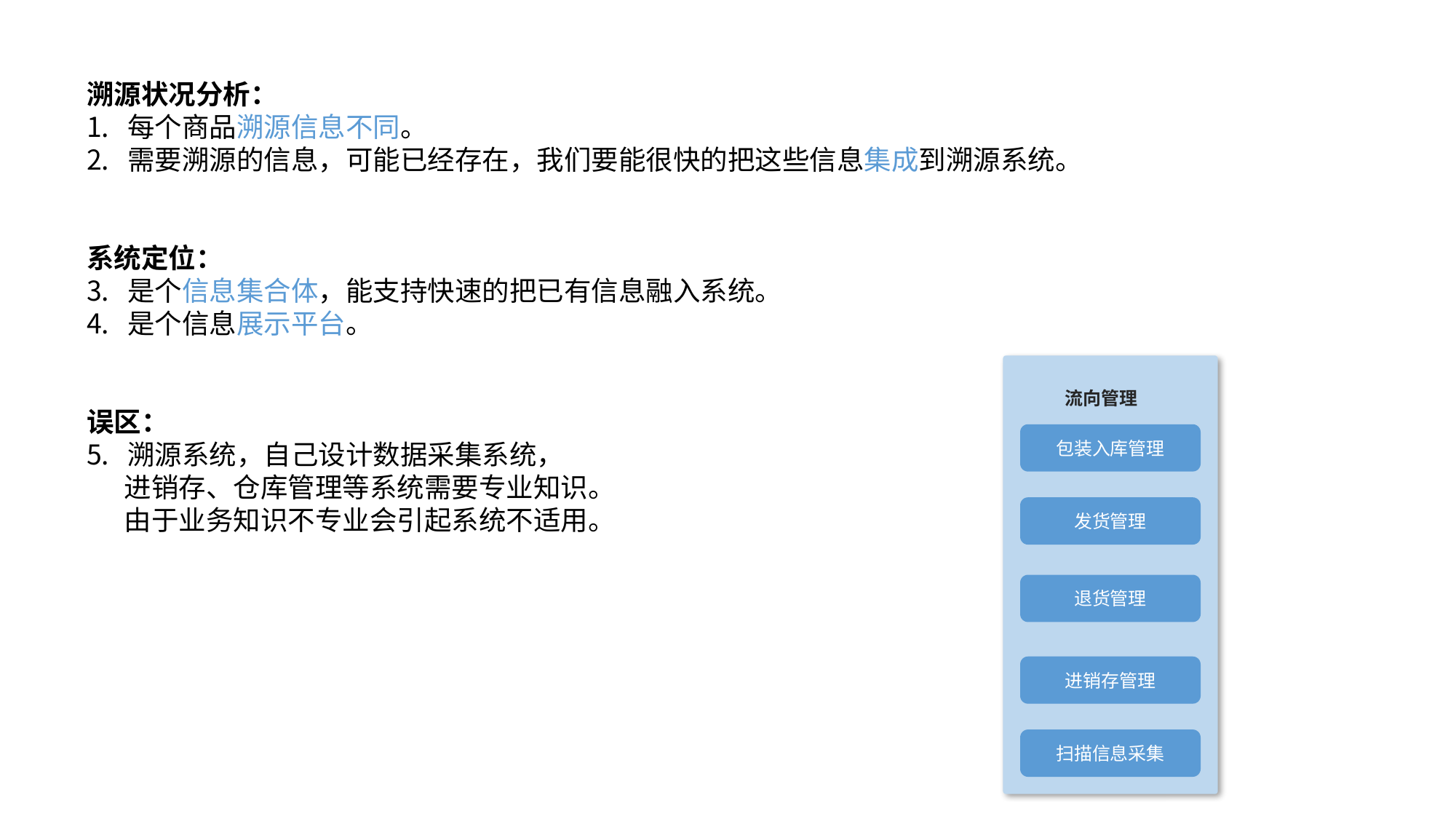

溯源状况分析：
每个商品溯源信息不同。
需要溯源的信息，可能已经存在，我们要能很快的把这些信息集成到溯源系统。

系统定位：
是个信息集合体，能支持快速的把已有信息融入系统。
是个信息展示平台。

误区：
溯源系统，自己设计数据采集系统，
     进销存、仓库管理等系统需要专业知识。
     由于业务知识不专业会引起系统不适用。

流向管理
包装入库管理
发货管理
退货管理
进销存管理
扫描信息采集